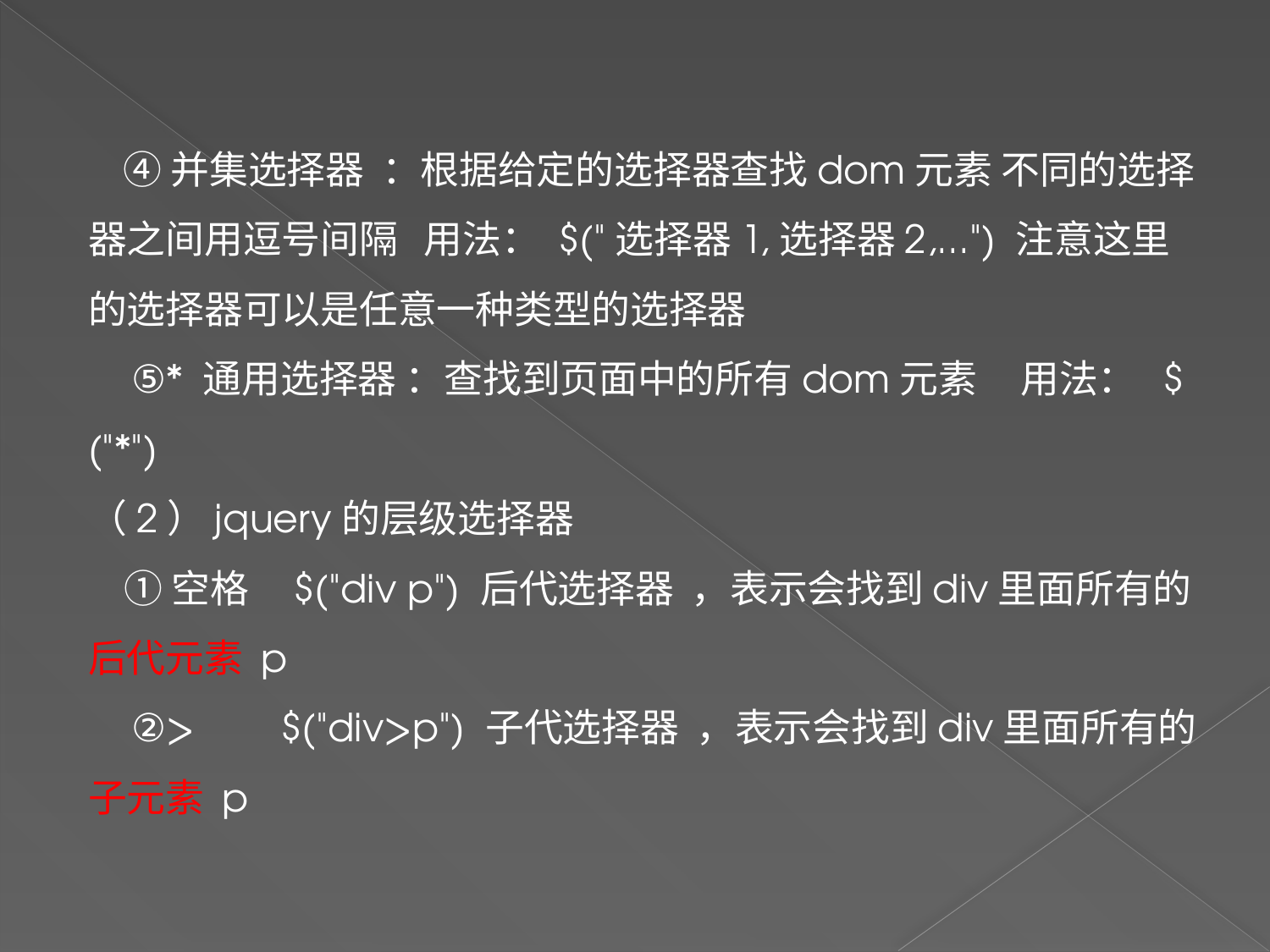

④并集选择器  ：根据给定的选择器查找dom元素 不同的选择器之间用逗号间隔   用法： $("选择器1,选择器2,...") 注意这里的选择器可以是任意一种类型的选择器
    ⑤* 通用选择器 ：查找到页面中的所有dom元素     用法：  $("*")
（2）jquery的层级选择器
    ①空格    $("div p") 后代选择器  ，表示会找到div里面所有的后代元素 p
    ②>        $("div>p") 子代选择器  ，表示会找到div里面所有的子元素 p